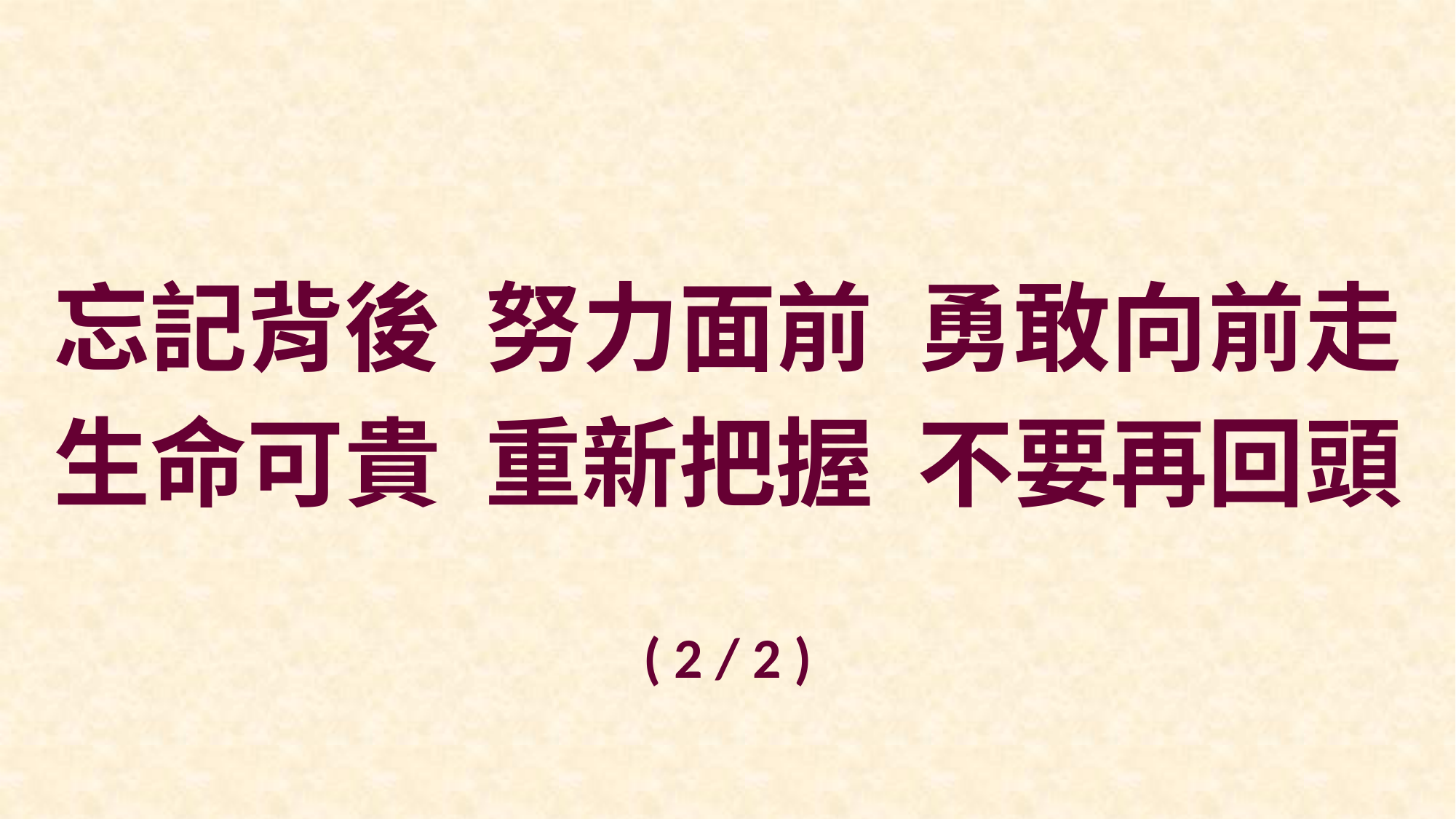

忘記背後  努力面前  勇敢向前走
生命可貴  重新把握  不要再回頭
( 2 / 2 )